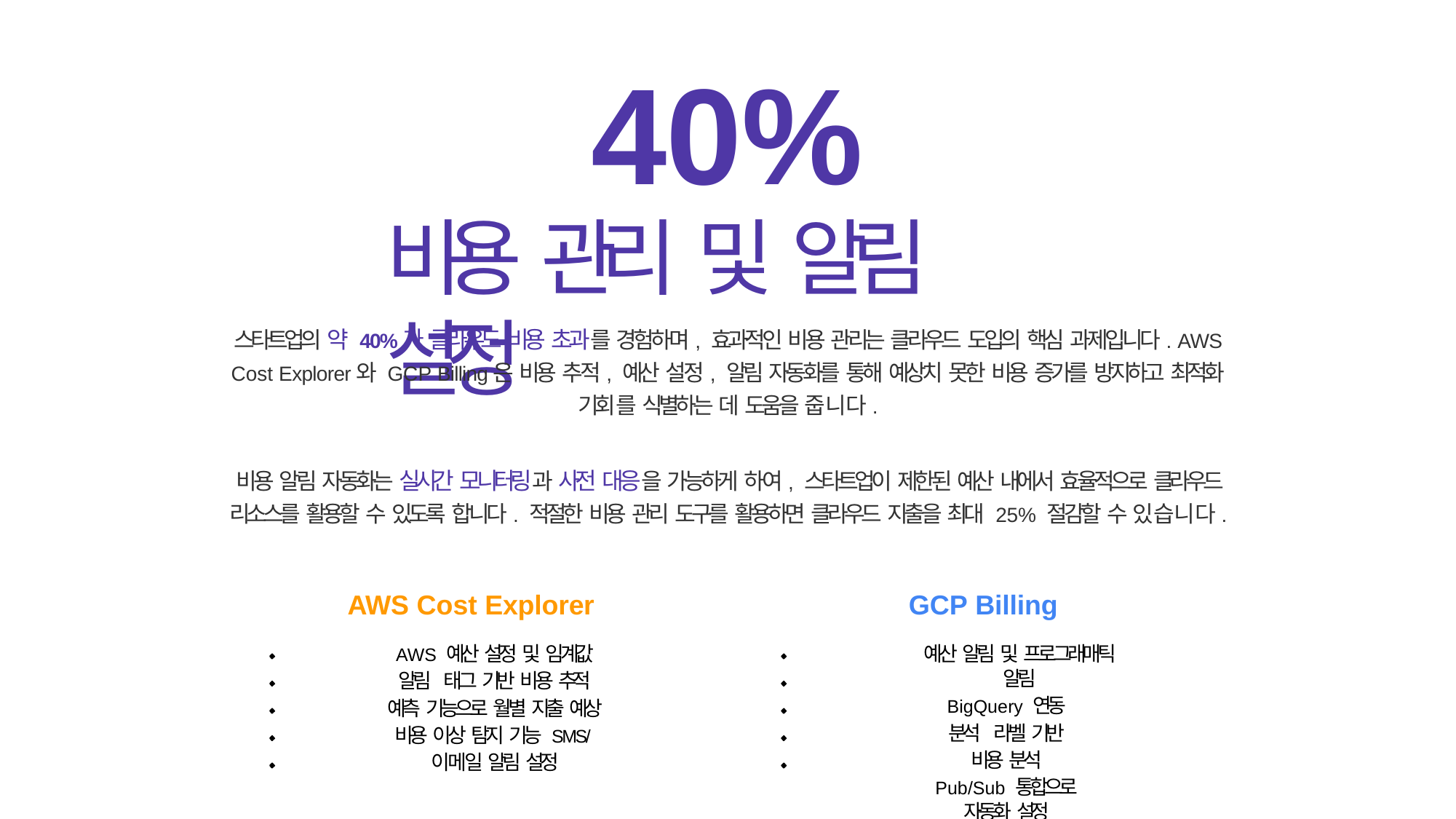

40%
# 비용 관리 및 알림 설정
스타트업의 약 40%가 클라우드 비용 초과를 경험하며, 효과적인 비용 관리는 클라우드 도입의 핵심 과제입니다. AWS Cost Explorer와 GCP Billing은 비용 추적, 예산 설정, 알림 자동화를 통해 예상치 못한 비용 증가를 방지하고 최적화 기회 를 식별하는 데 도움을 줍니다.

비용 알림 자동화는 실시간 모니터링과 사전 대응을 가능하게 하여, 스타트업이 제한된 예산 내에서 효율적으로 클라우드 리소스를 활용할 수 있도록 합니다. 적절한 비용 관리 도구를 활용하면 클라우드 지출을 최대 25% 절감할 수 있습니다.
AWS Cost Explorer
AWS 예산 설정 및 임계값 알림 태그 기반 비용 추적
예측 기능으로 월별 지출 예상 비용 이상 탐지 기능 SMS/이메일 알림 설정
GCP Billing
예산 알림 및 프로그래매틱 알림
BigQuery 연동 분석 라벨 기반 비용 분석
Pub/Sub 통합으로 자동화 설정
Cloud Functions 연동 자동 대응